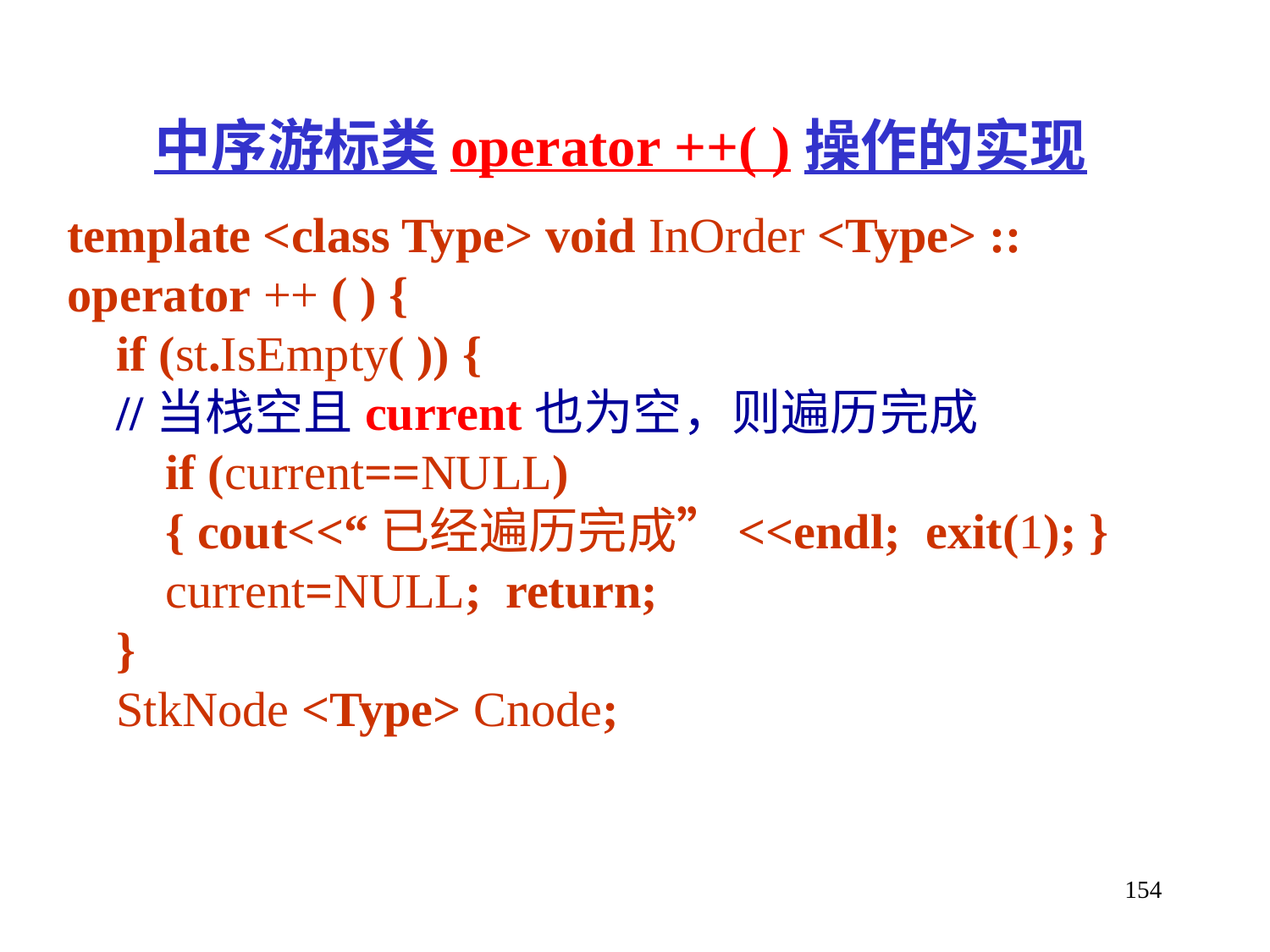

中序游标类operator ++( )操作的实现
template <class Type> void InOrder <Type> ::
operator ++ ( ) {
    if (st.IsEmpty( )) {
    //当栈空且current也为空，则遍历完成
        if (current==NULL)
        { cout<<“已经遍历完成”<<endl;  exit(1); }
        current=NULL;  return;
    }
    StkNode <Type> Cnode;
154